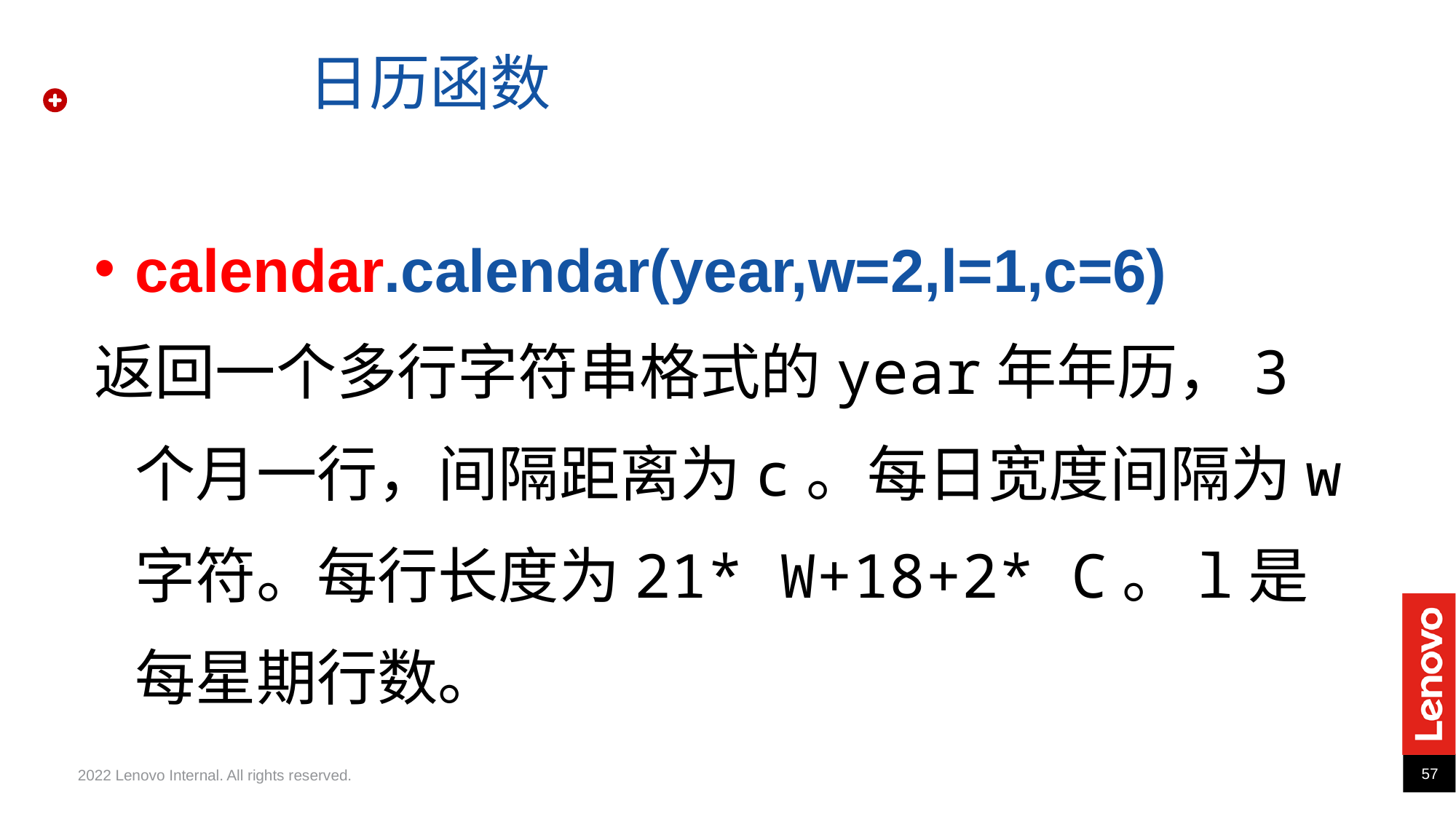

日历函数
calendar.calendar(year,w=2,l=1,c=6)
返回一个多行字符串格式的year年年历，3个月一行，间隔距离为c。每日宽度间隔为w字符。每行长度为21* W+18+2* C。l是每星期行数。